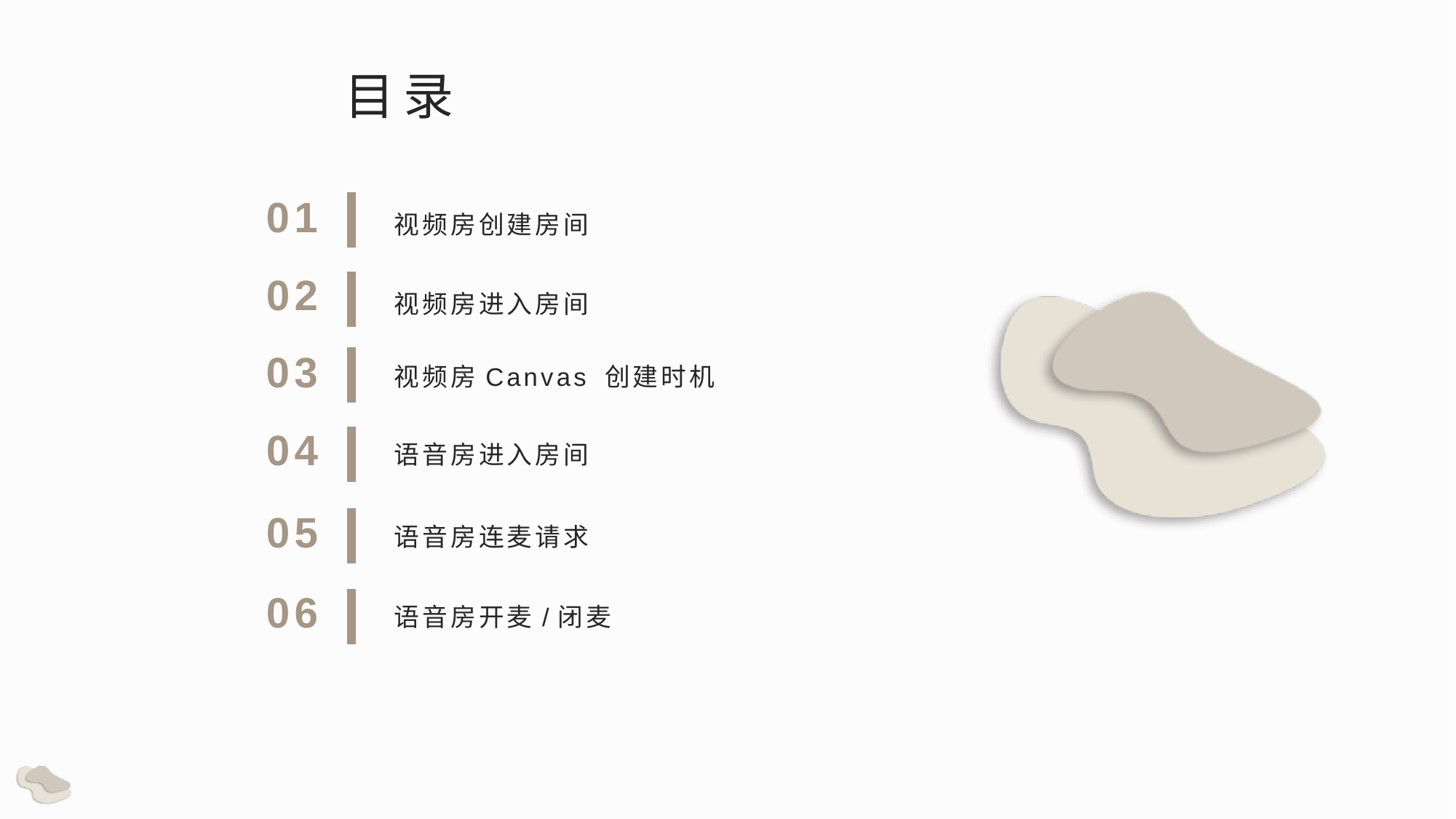

目录
01
视频房创建房间
02
视频房进入房间
视频房Canvas 创建时机
03
04
语音房进入房间
05
语音房连麦请求
06
语音房开麦/闭麦